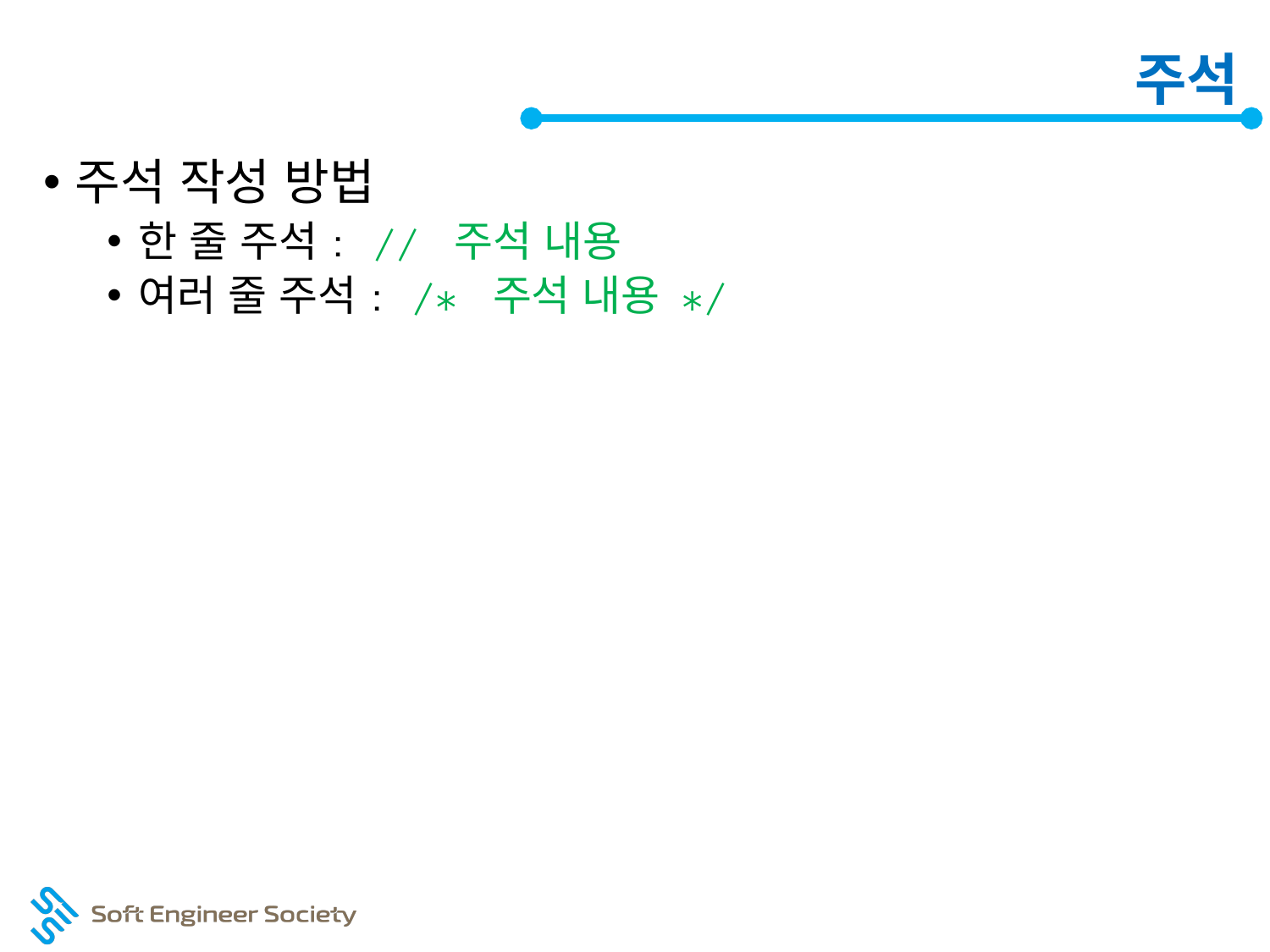

# 주석
주석 작성 방법
한 줄 주석: // 주석 내용
여러 줄 주석: /* 주석 내용 */